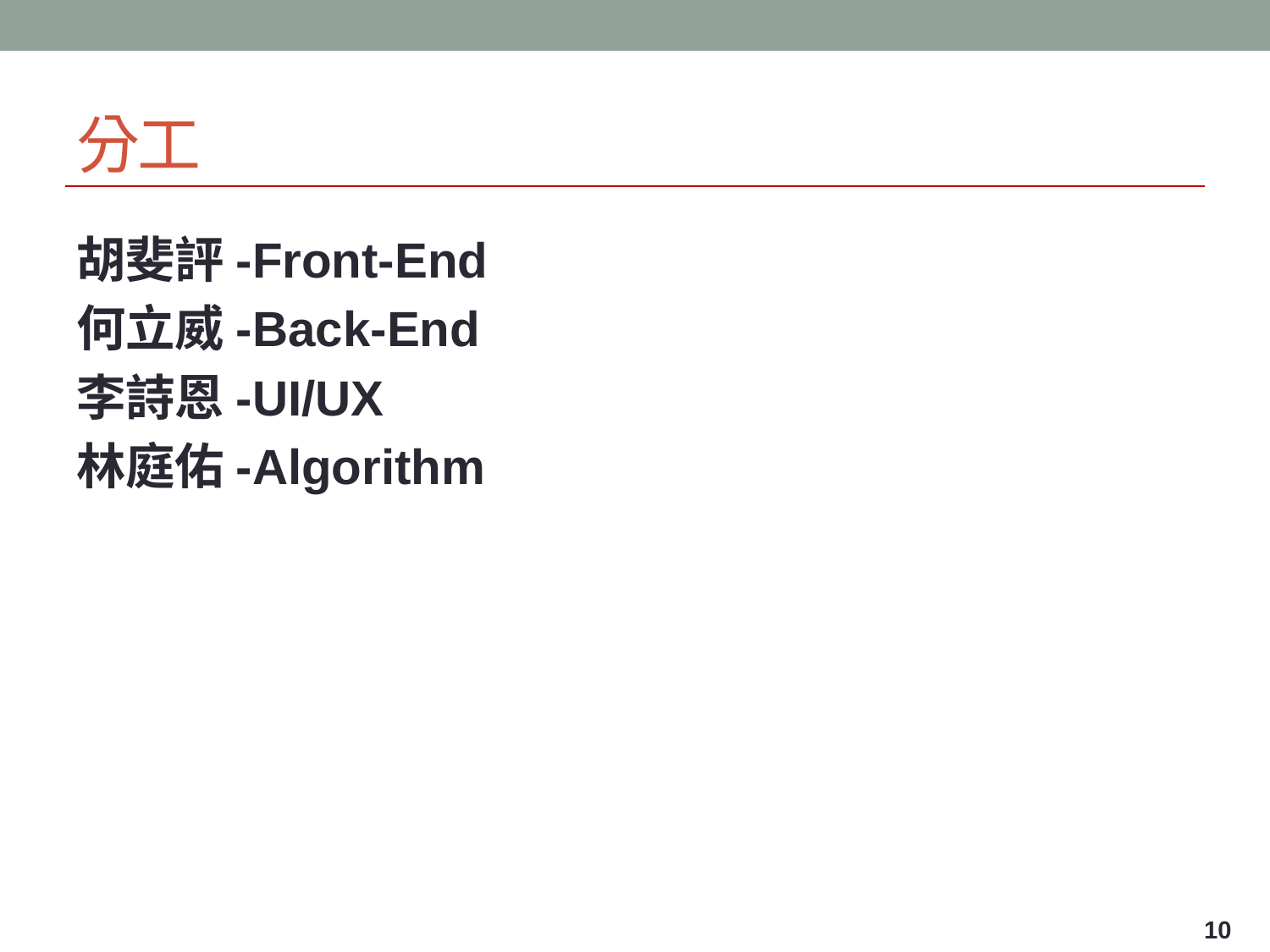

# 分工
胡斐評-Front-End
何立威-Back-End
李詩恩-UI/UX
林庭佑-Algorithm
10